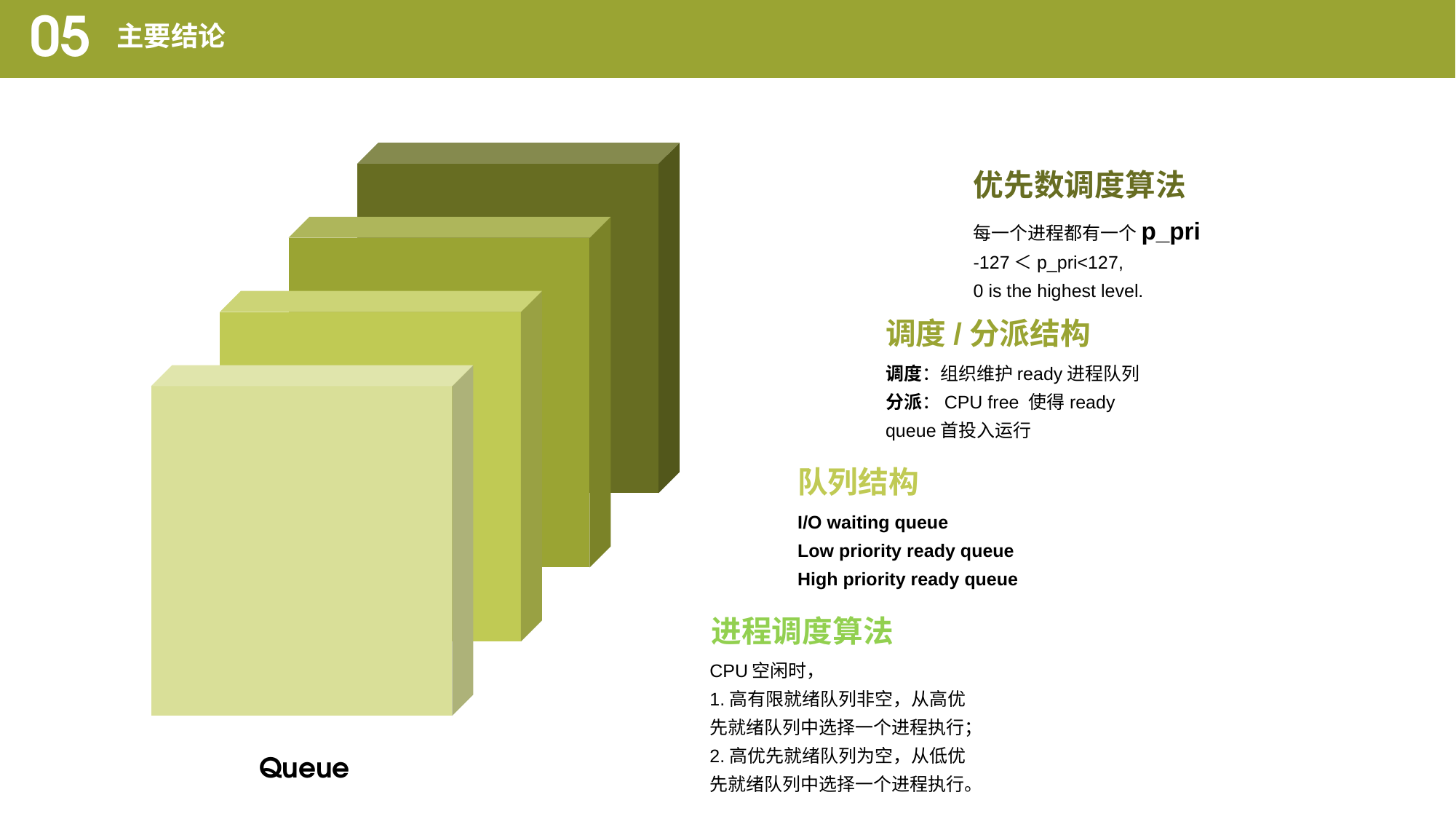

05
主要结论

优先数调度算法
每一个进程都有一个p_pri
-127＜p_pri<127,
0 is the highest level.

调度/分派结构
调度：组织维护ready进程队列
分派：CPU free 使得ready queue首投入运行

队列结构
I/O waiting queue
Low priority ready queue
High priority ready queue
进程调度算法
CPU空闲时，
1.高有限就绪队列非空，从高优先就绪队列中选择一个进程执行；
2.高优先就绪队列为空，从低优先就绪队列中选择一个进程执行。

Queue